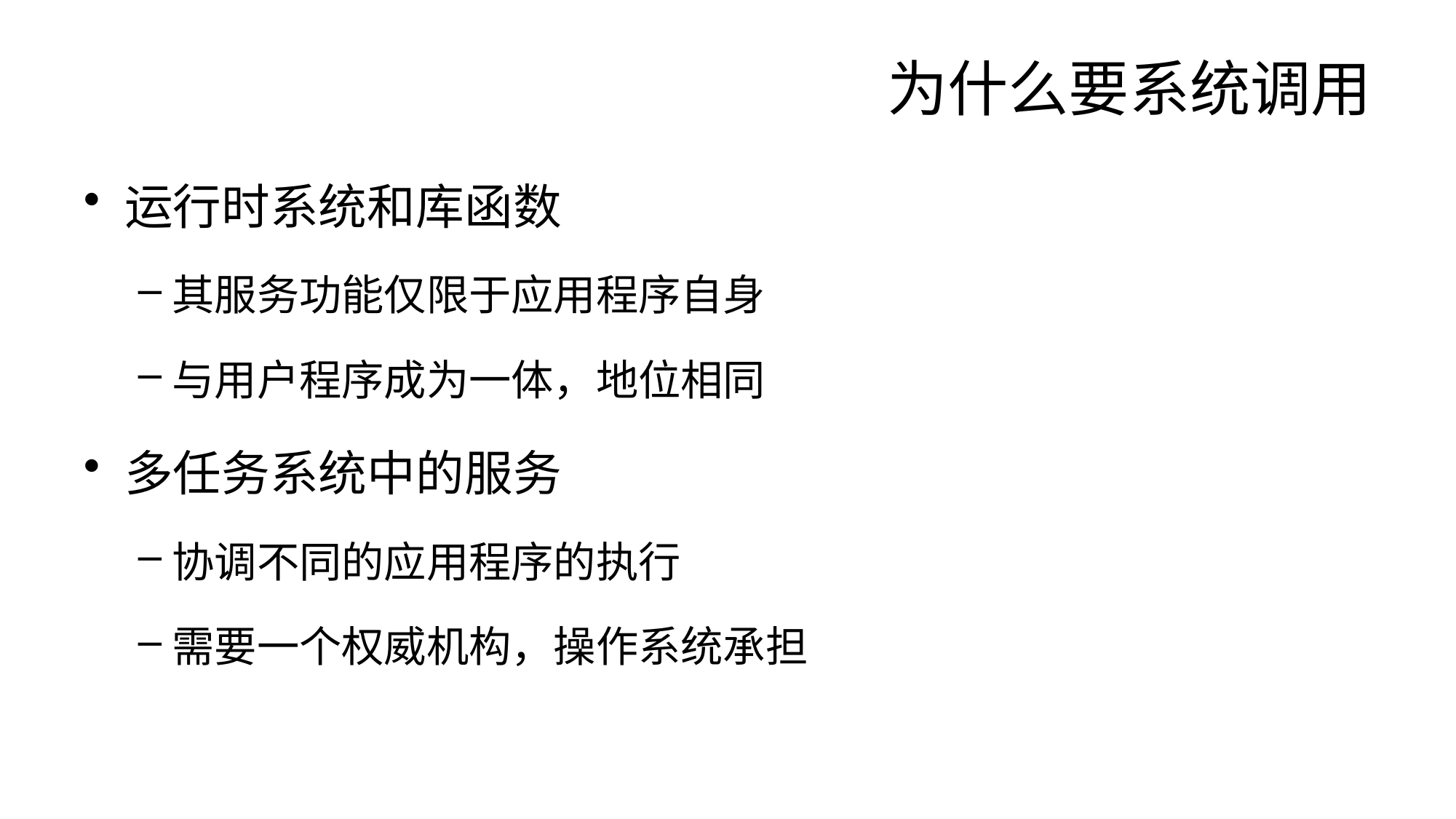

# 为什么要系统调用
运行时系统和库函数
其服务功能仅限于应用程序自身
与用户程序成为一体，地位相同
多任务系统中的服务
协调不同的应用程序的执行
需要一个权威机构，操作系统承担